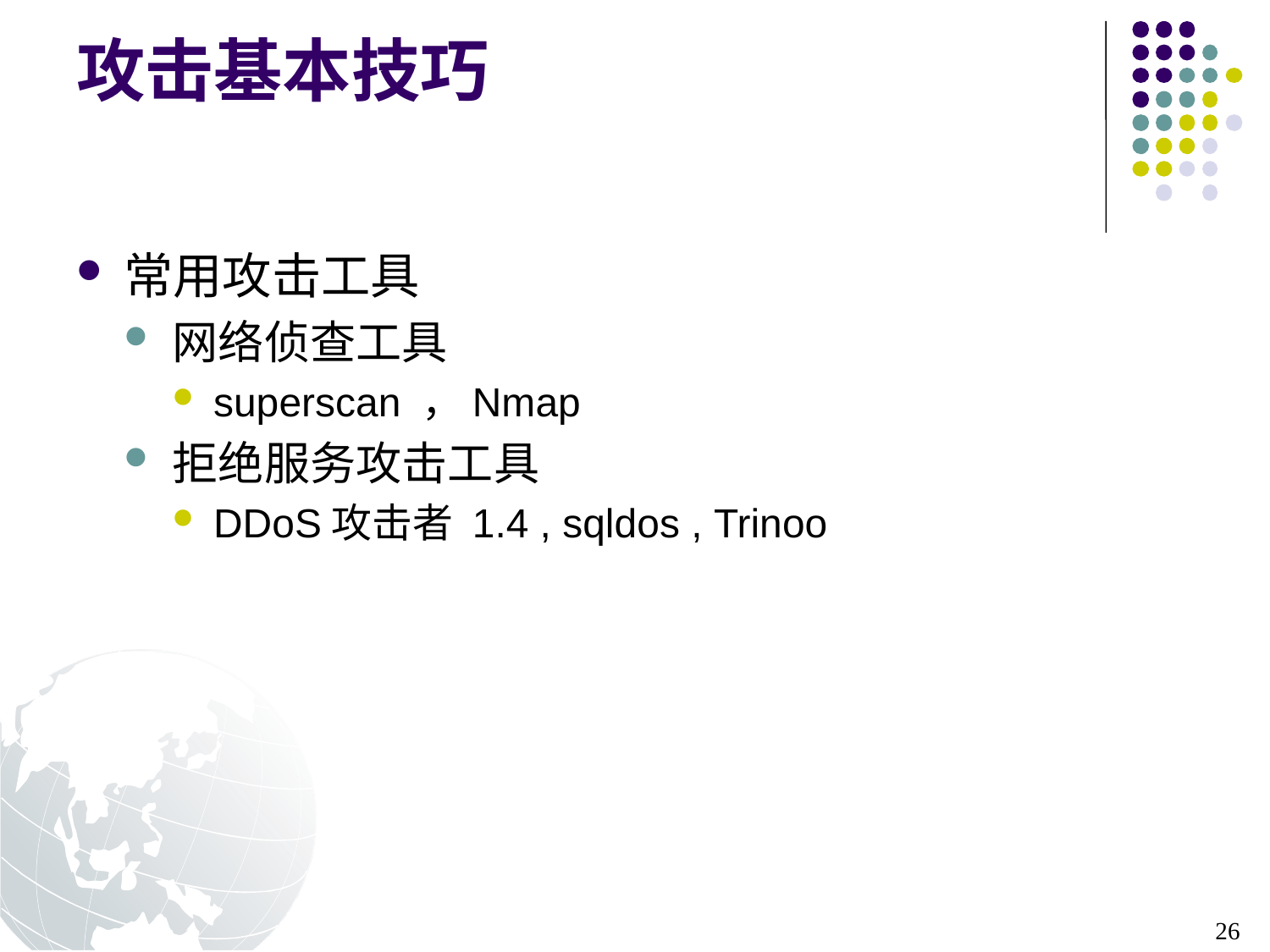

# 攻击基本技巧
常用攻击工具
网络侦查工具
superscan ，Nmap
拒绝服务攻击工具
DDoS攻击者 1.4 , sqldos , Trinoo